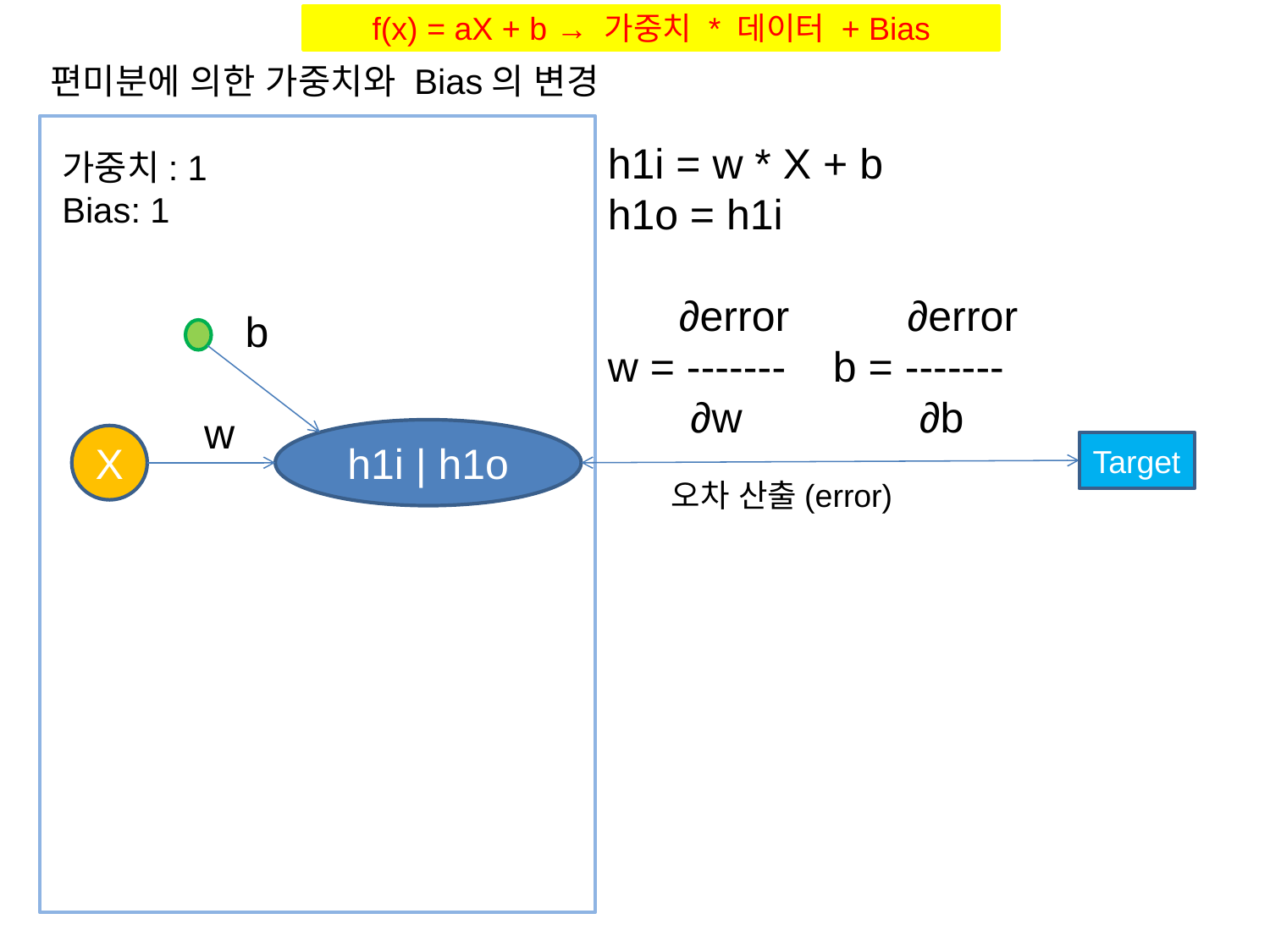

f(x) = aX + b → 가중치 * 데이터 + Bias
편미분에 의한 가중치와 Bias의 변경

h1i = w * X + b
h1o = h1i

      ∂error          ∂error
w = -------    b = -------
       ∂w               ∂b

가중치: 1
Bias: 1
b

w
h1i | h1o
X
Target
오차 산출(error)